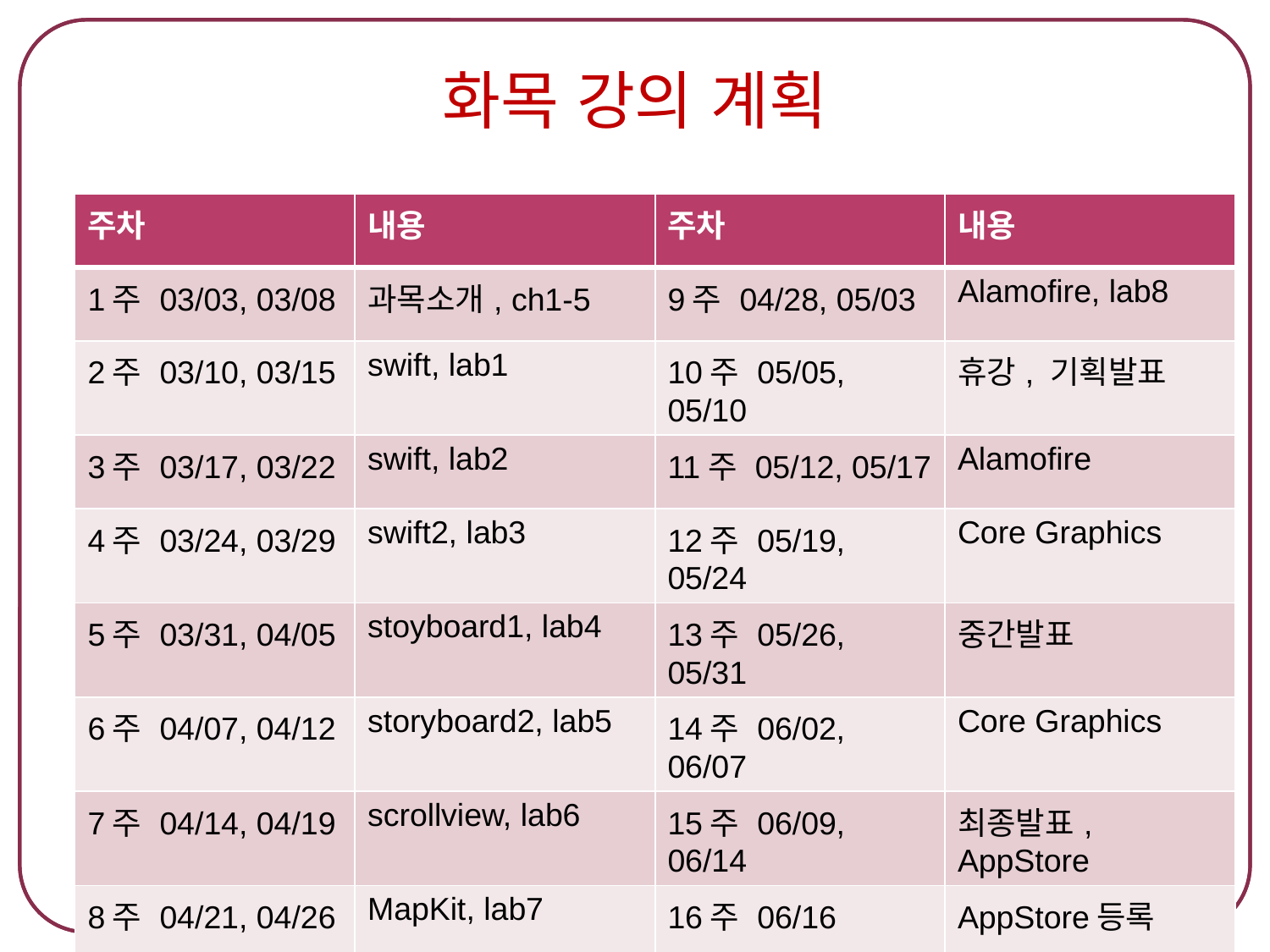

# 화목 강의 계획
| 주차 | 내용 | 주차 | 내용 |
| --- | --- | --- | --- |
| 1주 03/03, 03/08 | 과목소개, ch1-5 | 9주 04/28, 05/03 | Alamofire, lab8 |
| 2주 03/10, 03/15 | swift, lab1 | 10주 05/05, 05/10 | 휴강, 기획발표 |
| 3주 03/17, 03/22 | swift, lab2 | 11주 05/12, 05/17 | Alamofire |
| 4주 03/24, 03/29 | swift2, lab3 | 12주 05/19, 05/24 | Core Graphics |
| 5주 03/31, 04/05 | stoyboard1, lab4 | 13주 05/26, 05/31 | 중간발표 |
| 6주 04/07, 04/12 | storyboard2, lab5 | 14주 06/02, 06/07 | Core Graphics |
| 7주 04/14, 04/19 | scrollview, lab6 | 15주 06/09, 06/14 | 최종발표, AppStore |
| 8주 04/21, 04/26 | MapKit, lab7 | 16주 06/16 | AppStore등록 |
4